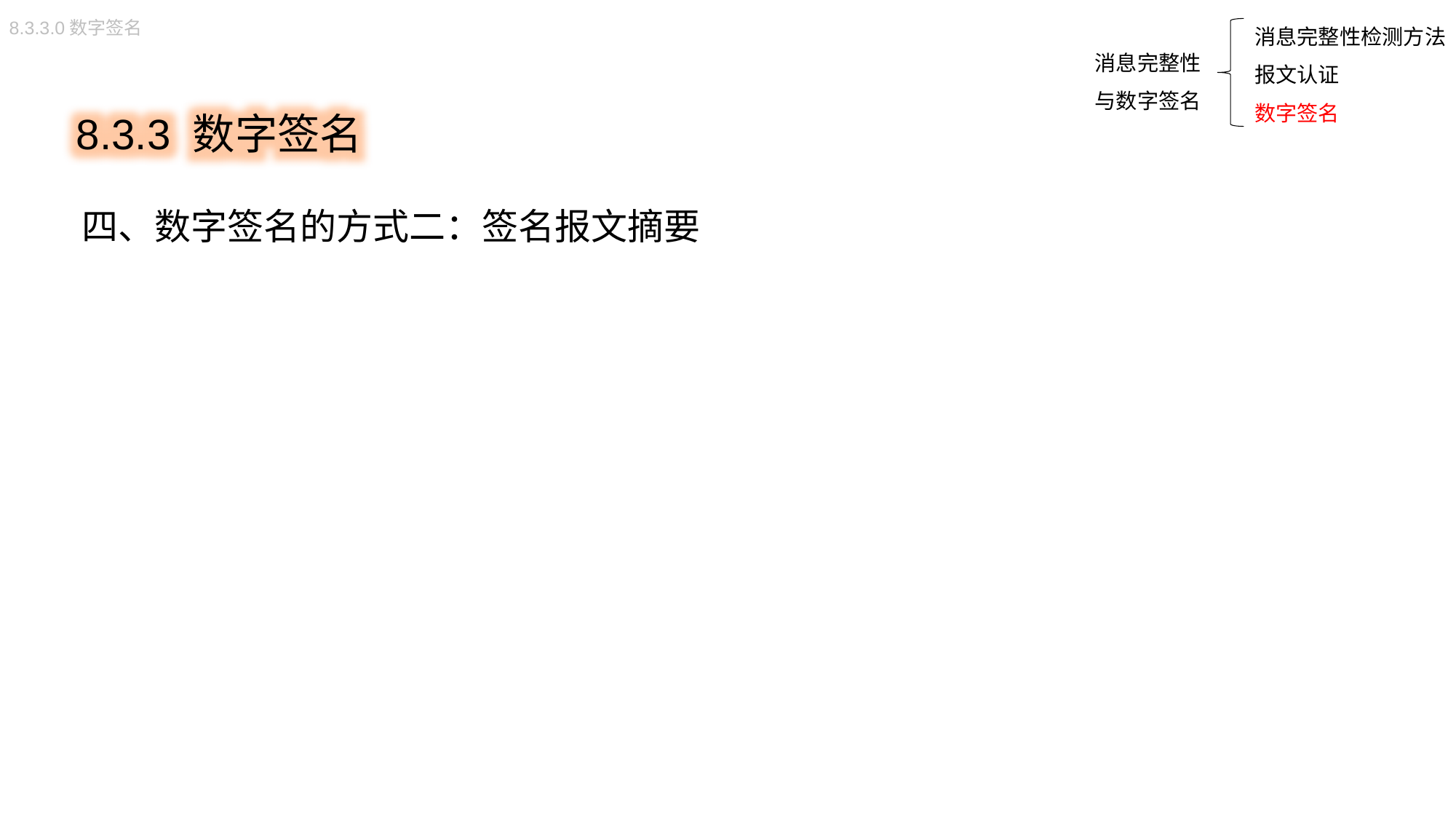

消息完整性检测方法
报文认证
数字签名
8.3.3.0数字签名

消息完整性
与数字签名
8.3.3 数字签名
四、数字签名的方式二：签名报文摘要